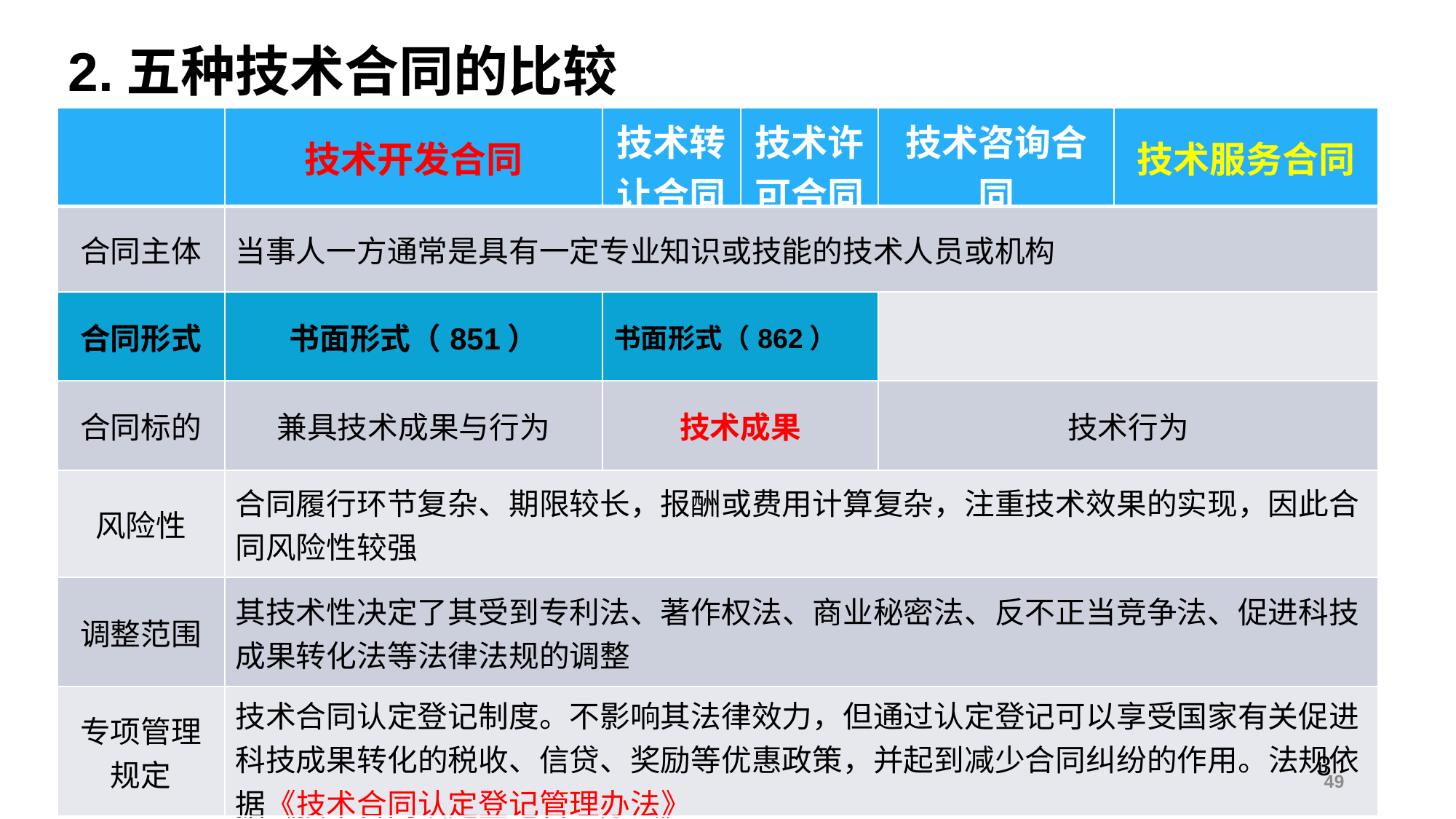

2.五种技术合同的比较
|  | 技术开发合同 | 技术转让合同 | 技术许可合同 | 技术咨询合同 | 技术服务合同 |
| --- | --- | --- | --- | --- | --- |
| 合同主体 | 当事人一方通常是具有一定专业知识或技能的技术人员或机构 |  |  |  |  |
| 合同形式 | 书面形式（851） | 书面形式（862） |  |  |  |
| 合同标的 | 兼具技术成果与行为 | 技术成果 |  | 技术行为 |  |
| 风险性 | 合同履行环节复杂、期限较长，报酬或费用计算复杂，注重技术效果的实现，因此合同风险性较强 |  |  |  |  |
| 调整范围 | 其技术性决定了其受到专利法、著作权法、商业秘密法、反不正当竞争法、促进科技成果转化法等法律法规的调整 |  |  |  |  |
| 专项管理规定 | 技术合同认定登记制度。不影响其法律效力，但通过认定登记可以享受国家有关促进科技成果转化的税收、信贷、奖励等优惠政策，并起到减少合同纠纷的作用。法规依据《技术合同认定登记管理办法》 |  |  |  |  |
3

49